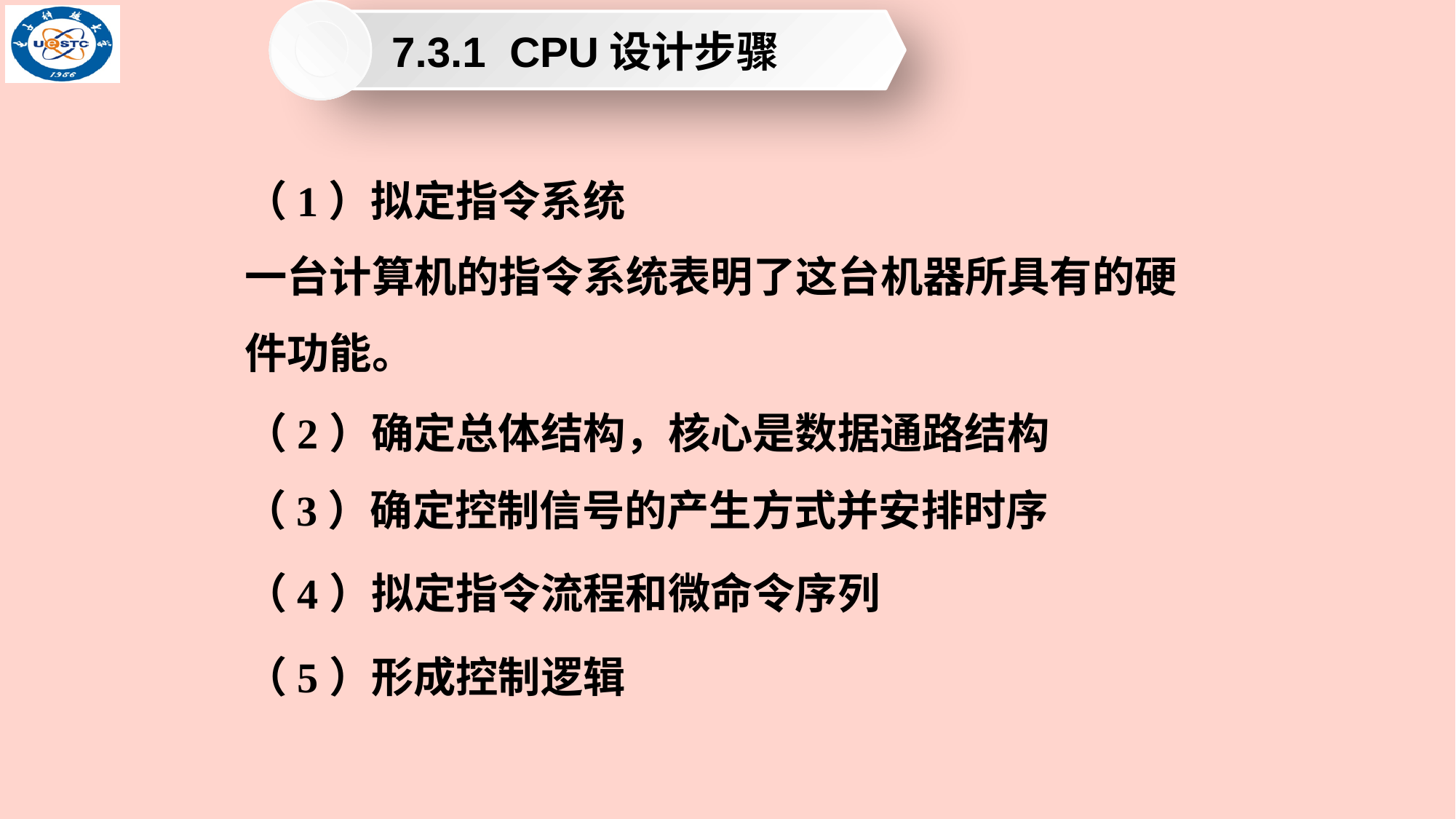

7.3.1  CPU设计步骤

（1）拟定指令系统
一台计算机的指令系统表明了这台机器所具有的硬件功能。
（2）确定总体结构，核心是数据通路结构
（3）确定控制信号的产生方式并安排时序
（4）拟定指令流程和微命令序列
（5）形成控制逻辑